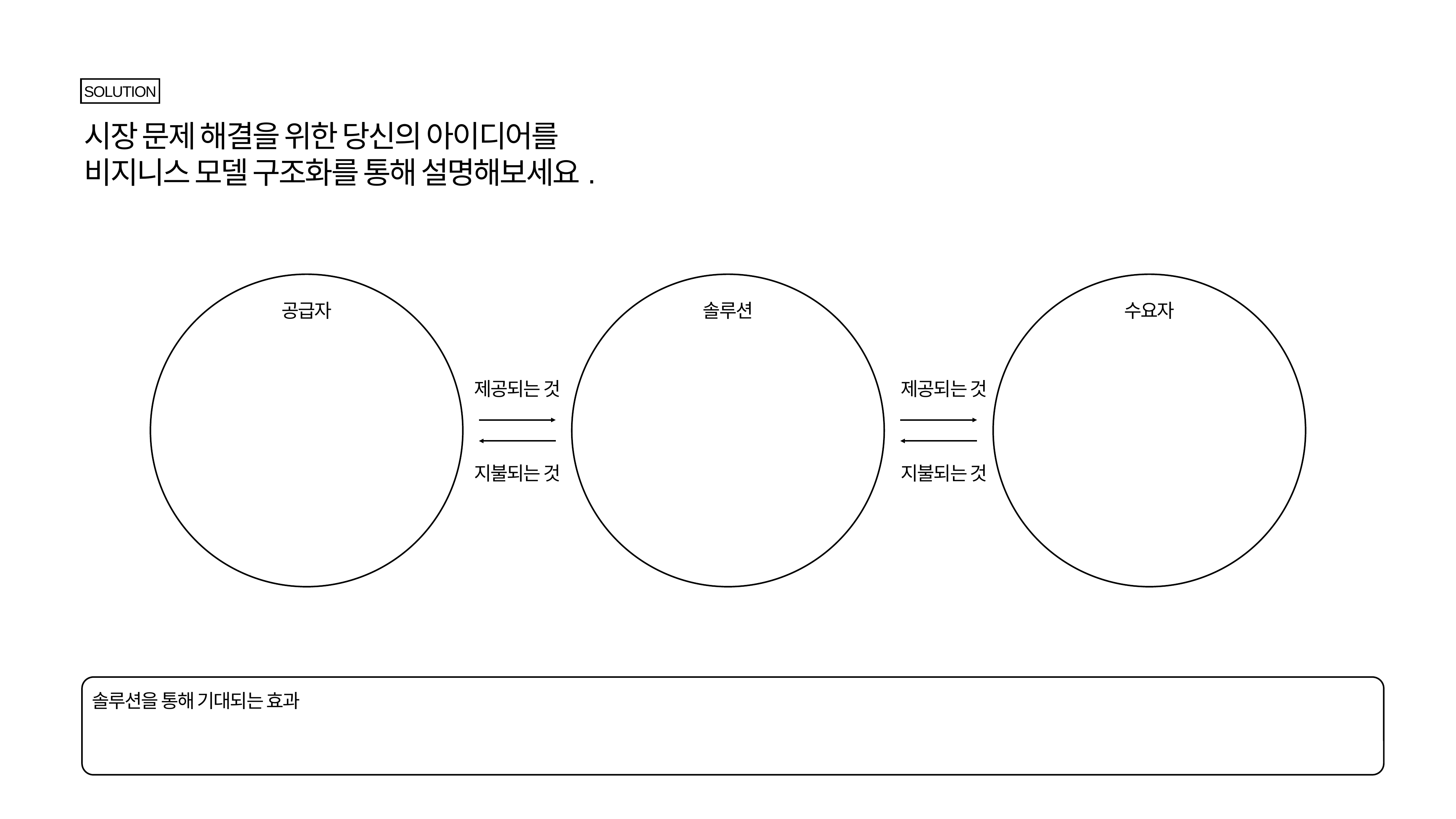

SOLUTION
시장 문제 해결을 위한 당신의 아이디어를
비지니스 모델 구조화를 통해 설명해보세요.

공급자
솔루션
수요자
제공되는 것
제공되는 것

지불되는 것
지불되는 것

솔루션을 통해 기대되는 효과